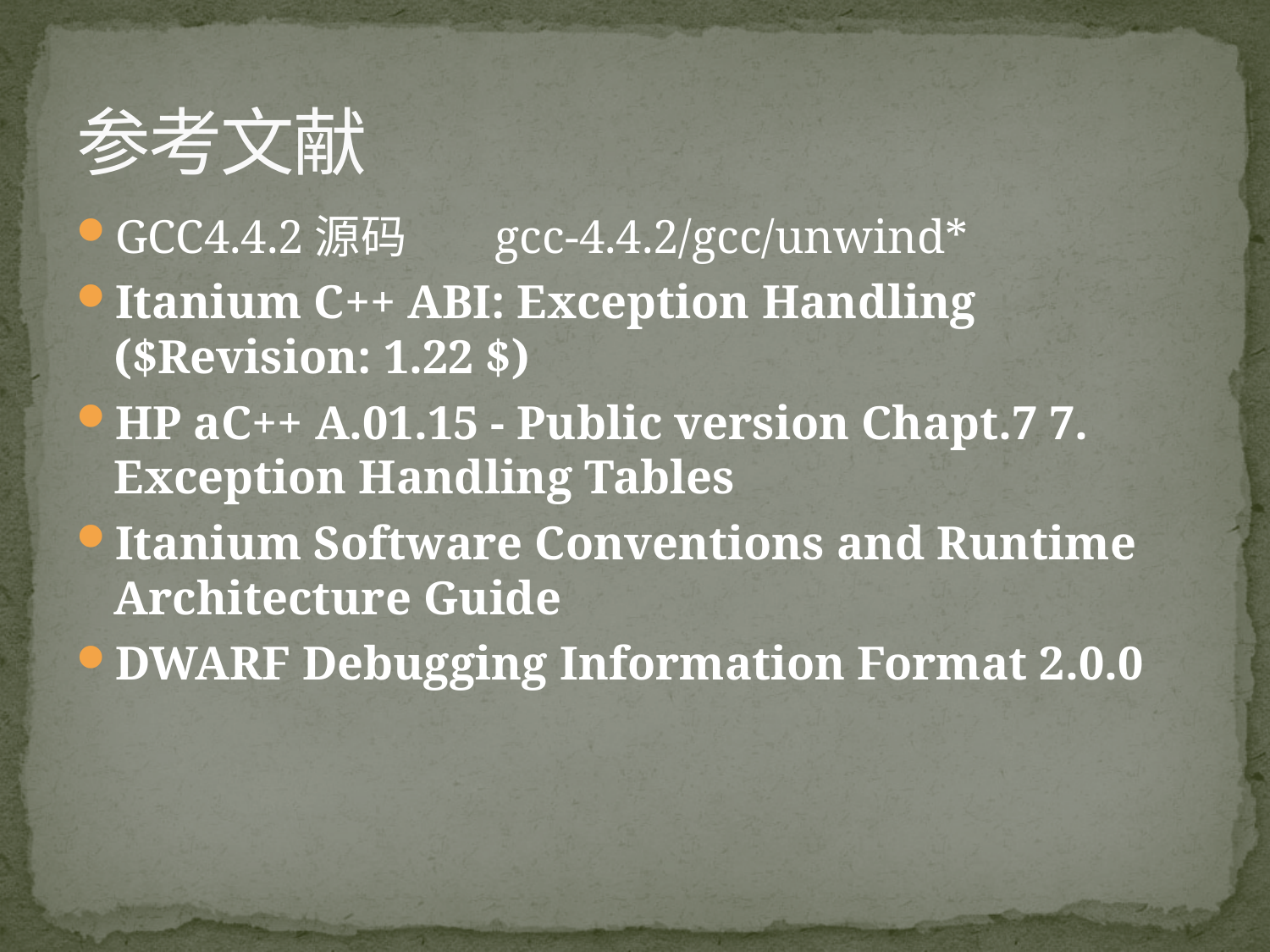

# 参考文献
GCC4.4.2源码	gcc-4.4.2/gcc/unwind*
Itanium C++ ABI: Exception Handling ($Revision: 1.22 $)
HP aC++ A.01.15 - Public version Chapt.7 7. Exception Handling Tables
Itanium Software Conventions and Runtime Architecture Guide
DWARF Debugging Information Format 2.0.0